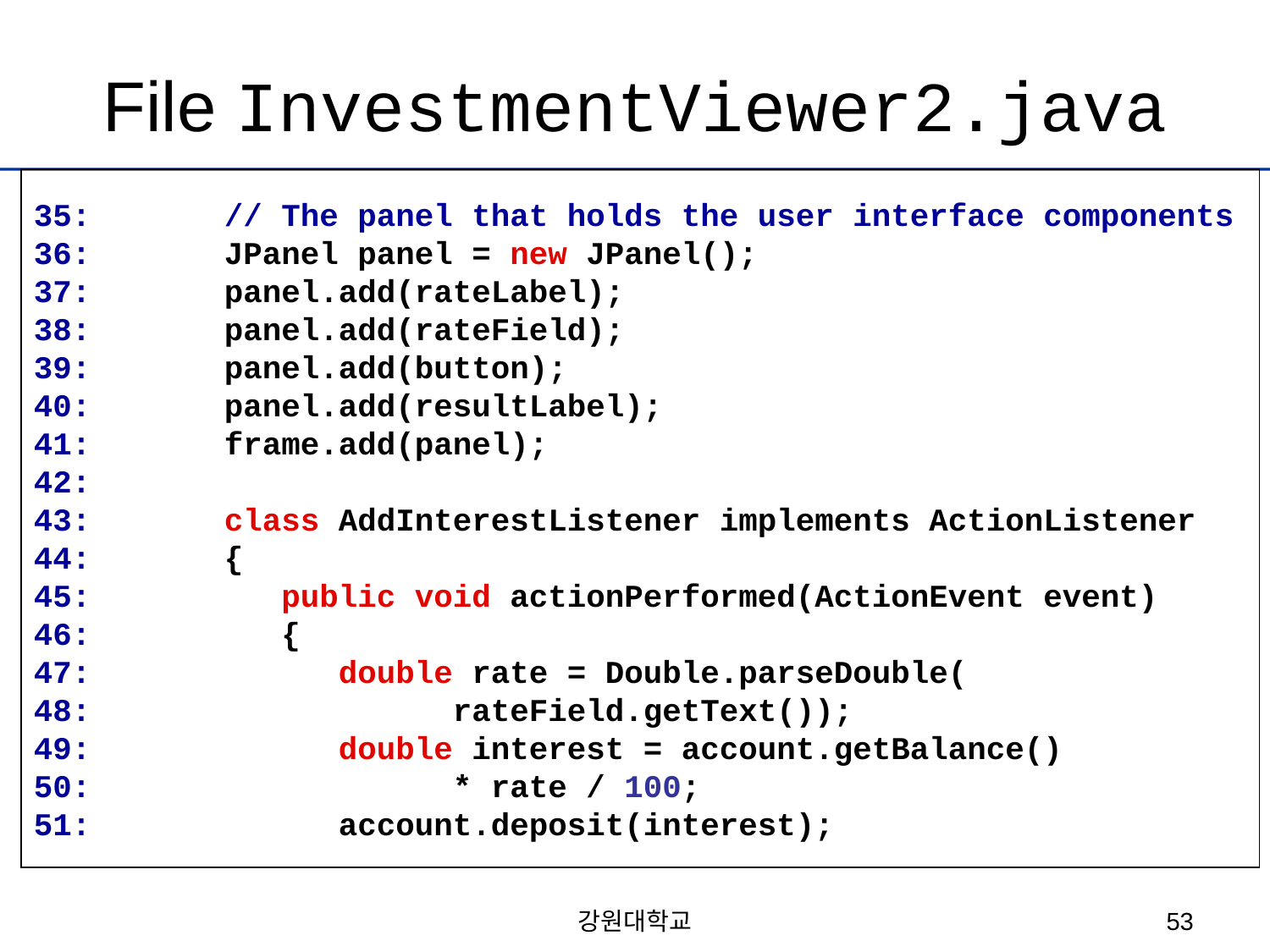

# File InvestmentViewer2.java

35:       // The panel that holds the user interface components
36:       JPanel panel = new JPanel();
37:       panel.add(rateLabel);
38:       panel.add(rateField);
39:       panel.add(button);
40:       panel.add(resultLabel);
41:       frame.add(panel);
42:
43:       class AddInterestListener implements ActionListener
44:       {
45:          public void actionPerformed(ActionEvent event)
46:          {
47:             double rate = Double.parseDouble(
48:                   rateField.getText());
49:             double interest = account.getBalance()
50:                   * rate / 100;
51:             account.deposit(interest);
강원대학교
53